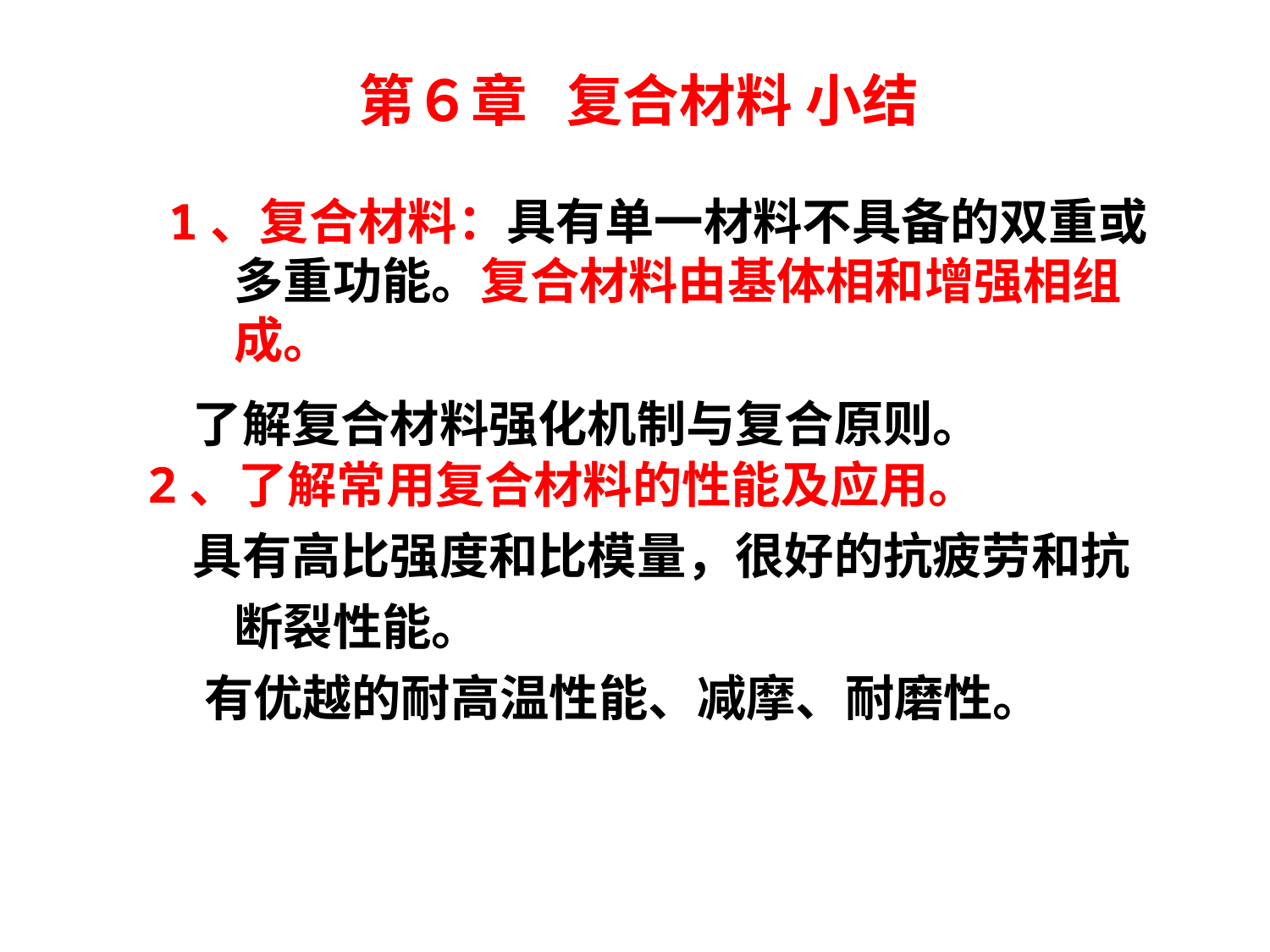

第６章   复合材料 小结
　1、复合材料：具有单一材料不具备的双重或多重功能。复合材料由基体相和增强相组成。
   了解复合材料强化机制与复合原则。
2、了解常用复合材料的性能及应用。
   具有高比强度和比模量，很好的抗疲劳和抗断裂性能。
    有优越的耐高温性能、减摩、耐磨性。